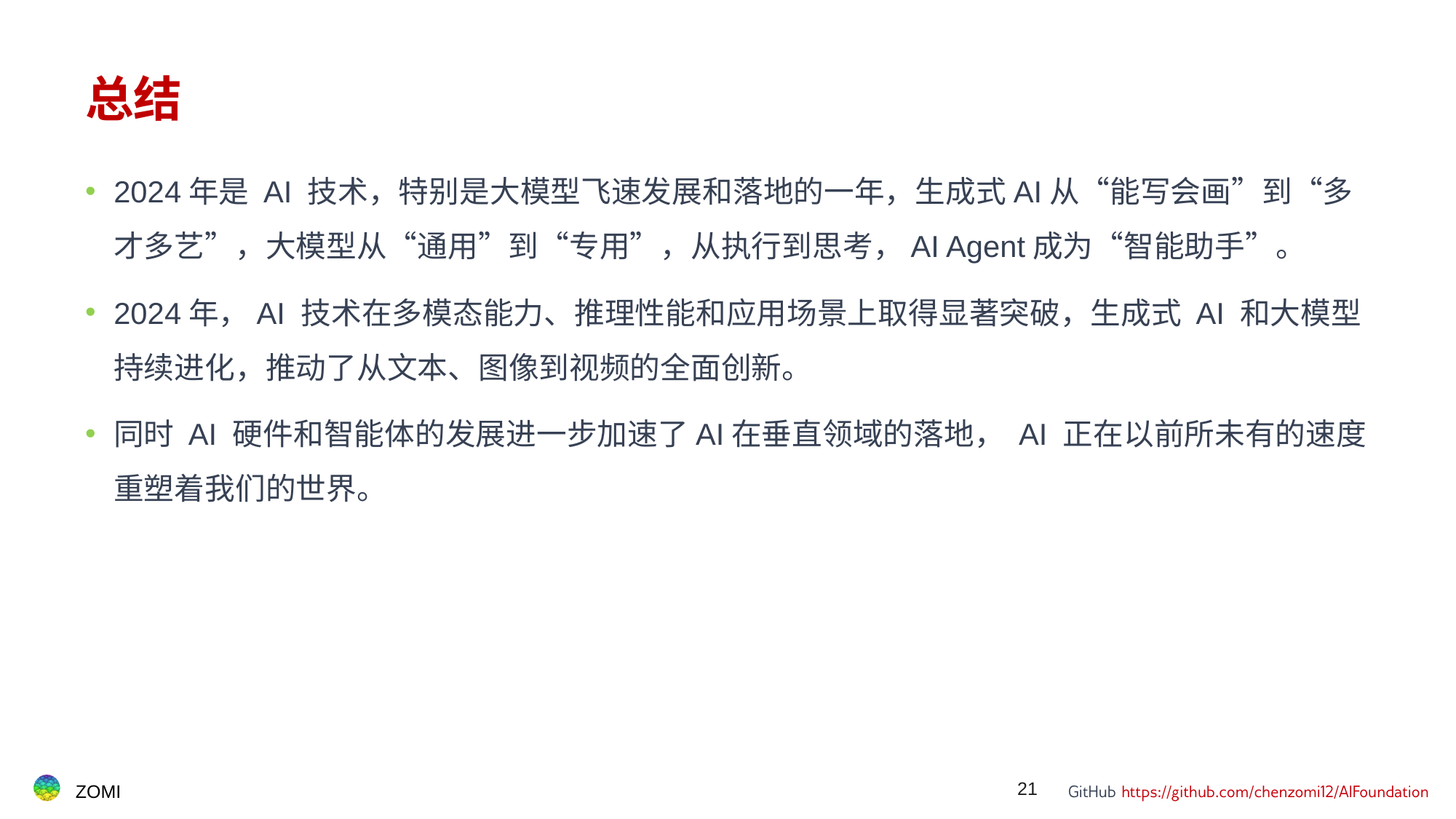

# 总结
2024年是 AI 技术，特别是大模型飞速发展和落地的一年，生成式AI从“能写会画”到“多才多艺”，大模型从“通用”到“专用”，从执行到思考，AI Agent成为“智能助手”。
2024年，AI 技术在多模态能力、推理性能和应用场景上取得显著突破，生成式 AI 和大模型持续进化，推动了从文本、图像到视频的全面创新。
同时 AI 硬件和智能体的发展进一步加速了AI在垂直领域的落地， AI 正在以前所未有的速度重塑着我们的世界。